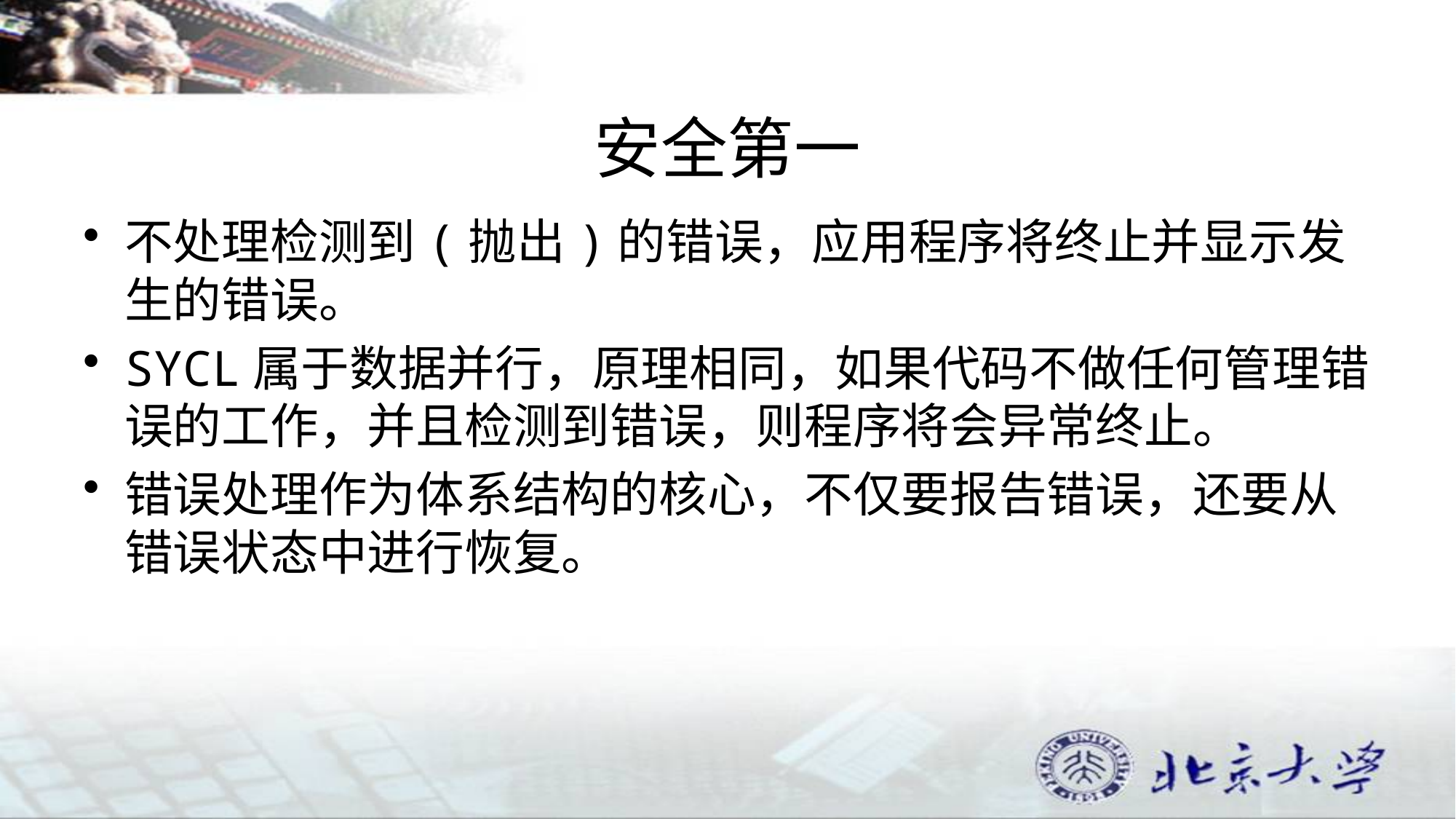

# 安全第一
不处理检测到(抛出)的错误，应用程序将终止并显示发生的错误。
SYCL属于数据并行，原理相同，如果代码不做任何管理错误的工作，并且检测到错误，则程序将会异常终止。
错误处理作为体系结构的核心，不仅要报告错误，还要从错误状态中进行恢复。